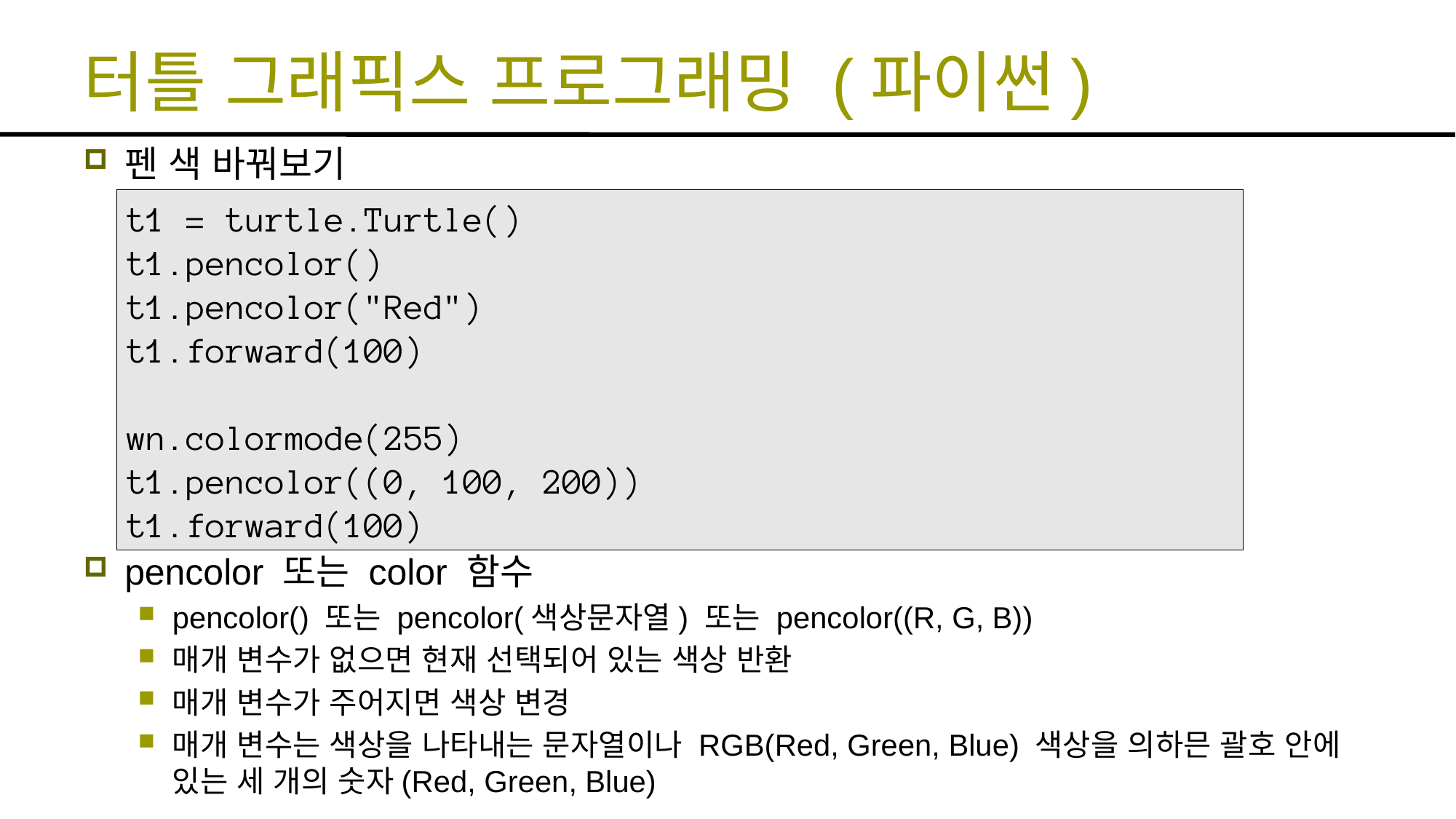

# 터틀 그래픽스 프로그래밍 (파이썬)
펜 색 바꿔보기

pencolor 또는 color 함수
pencolor() 또는 pencolor(색상문자열) 또는 pencolor((R, G, B))
매개 변수가 없으면 현재 선택되어 있는 색상 반환
매개 변수가 주어지면 색상 변경
매개 변수는 색상을 나타내는 문자열이나 RGB(Red, Green, Blue) 색상을 의하믄 괄호 안에 있는 세 개의 숫자(Red, Green, Blue)

t1 = turtle.Turtle()
t1.pencolor()
t1.pencolor("Red")
t1.forward(100)

wn.colormode(255)
t1.pencolor((0, 100, 200))
t1.forward(100)